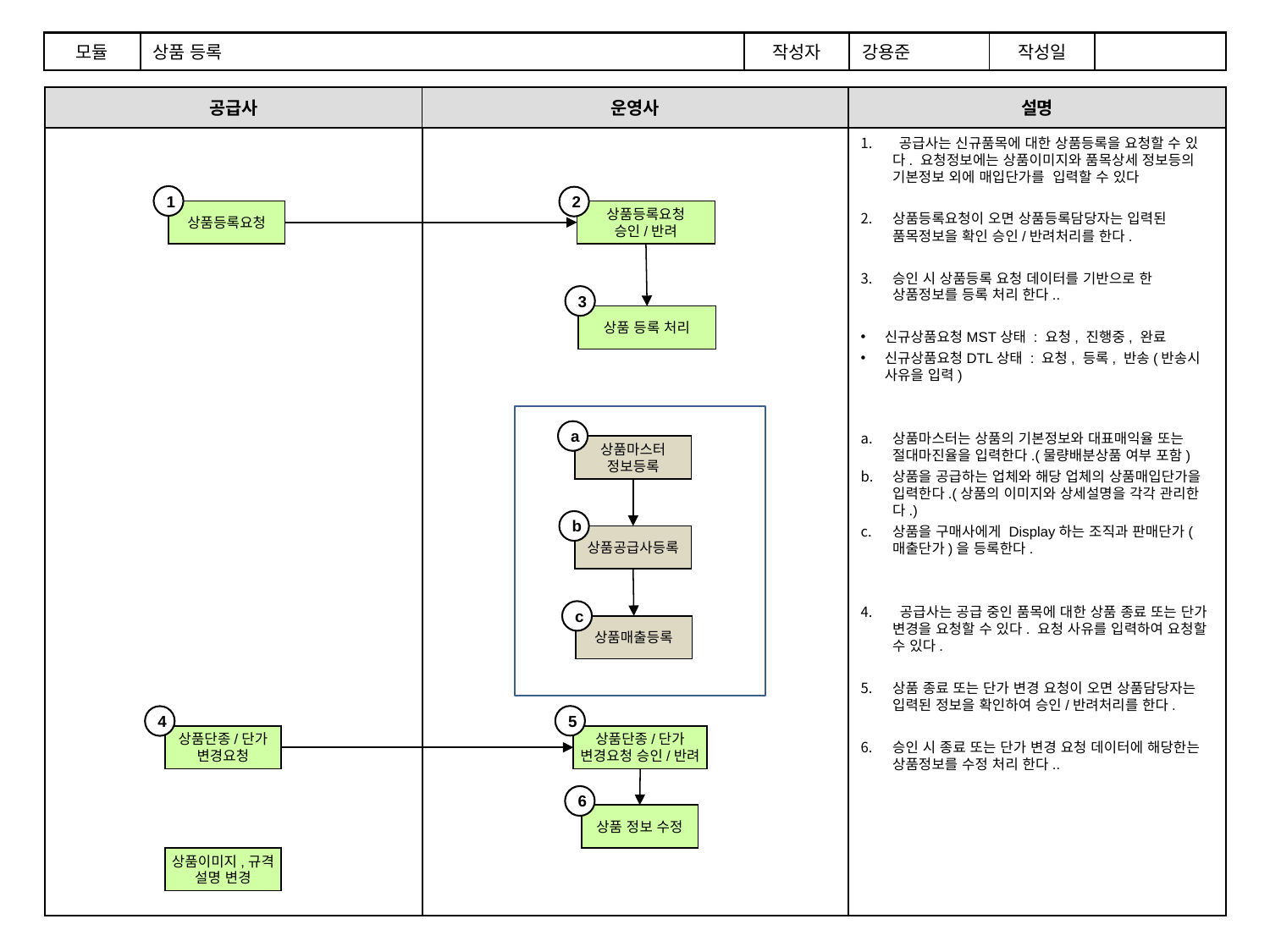

| 모듈 | 상품 등록 | 작성자 | 강용준 | 작성일 |  |
| --- | --- | --- | --- | --- | --- |
공급사
설명
운영사
 공급사는 신규품목에 대한 상품등록을 요청할 수 있다. 요청정보에는 상품이미지와 품목상세 정보등의 기본정보 외에 매입단가를  입력할 수 있다

상품등록요청이 오면 상품등록담당자는 입력된 품목정보을 확인 승인/반려처리를 한다.

승인 시 상품등록 요청 데이터를 기반으로 한 상품정보를 등록 처리 한다..

신규상품요청MST상태 : 요청, 진행중, 완료
신규상품요청DTL상태 : 요청, 등록, 반송(반송시 사유을 입력)

상품마스터는 상품의 기본정보와 대표매익율 또는 절대마진율을 입력한다.(물량배분상품 여부 포함)
상품을 공급하는 업체와 해당 업체의 상품매입단가을 입력한다.(상품의 이미지와 상세설명을 각각 관리한다.)
상품을 구매사에게 Display하는 조직과 판매단가(매출단가)을 등록한다.

 공급사는 공급 중인 품목에 대한 상품 종료 또는 단가 변경을 요청할 수 있다. 요청 사유를 입력하여 요청할 수 있다.

상품 종료 또는 단가 변경 요청이 오면 상품담당자는 입력된 정보을 확인하여 승인/반려처리를 한다.

승인 시 종료 또는 단가 변경 요청 데이터에 해당한는 상품정보를 수정 처리 한다..

1
2
상품등록요청
상품등록요청
승인/반려
3
상품 등록 처리

a
상품마스터
정보등록
b
상품공급사등록
c
상품매출등록
5
4
상품단종/단가
변경요청
상품단종/단가
변경요청 승인/반려
6
상품 정보 수정
상품이미지,규격
설명 변경